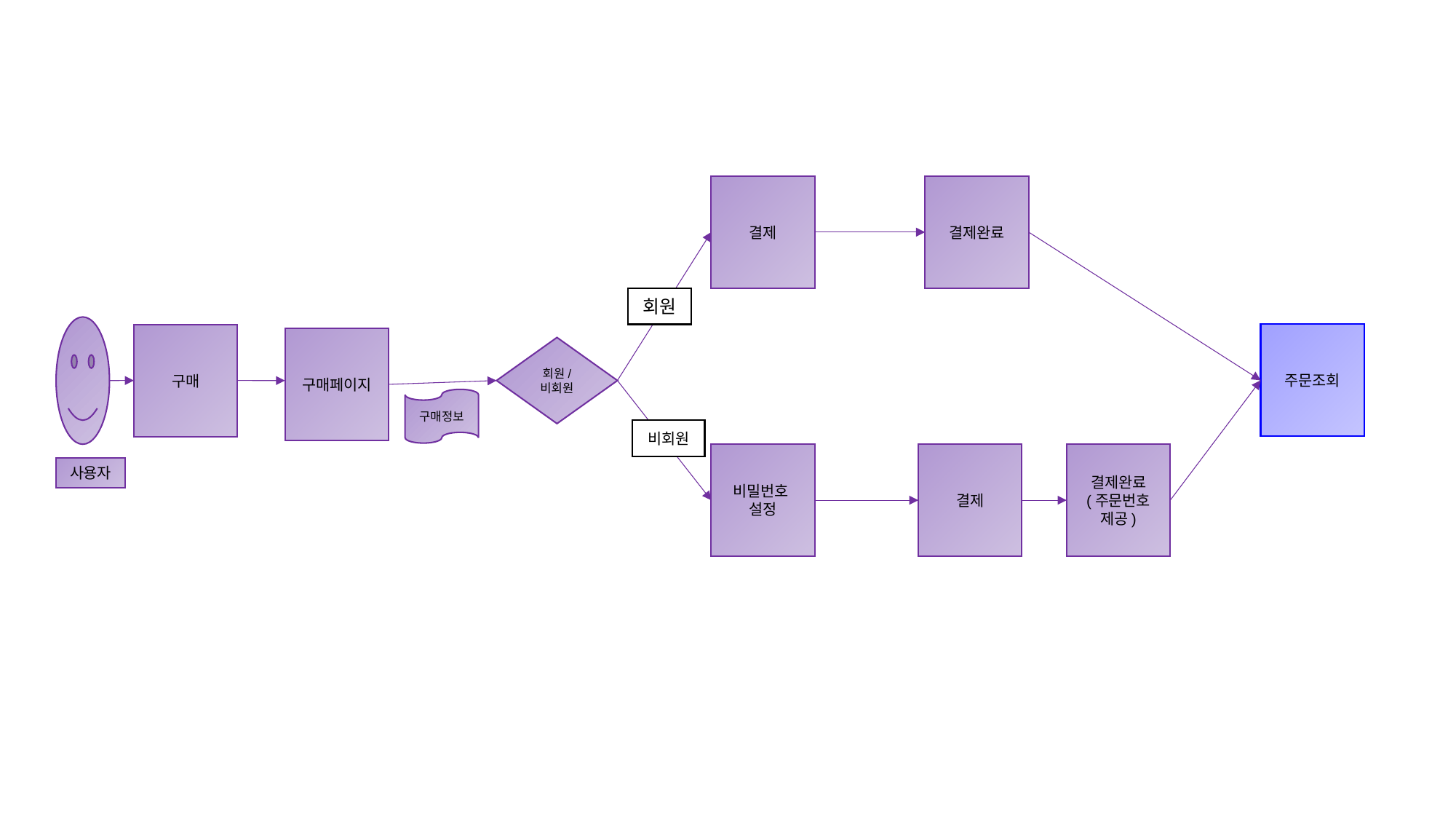

구매
결제
결제완료
회원

주문조회
구매
구매페이지
회원/
비회원
구매정보
비회원
비밀번호
설정
결제
결제완료
(주문번호 제공)
사용자